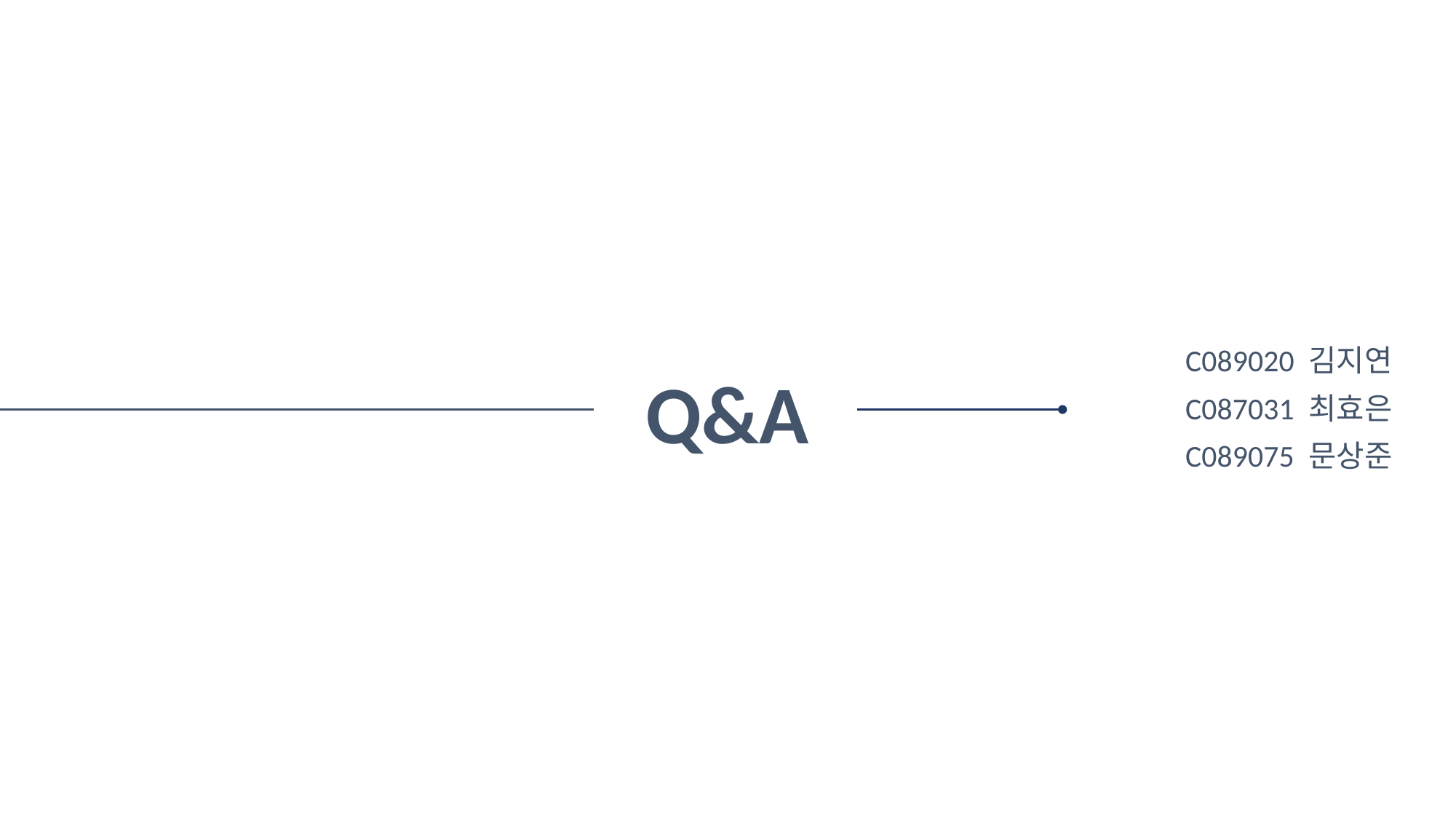

# Q&A
C089020 김지연
C087031 최효은
C089075 문상준